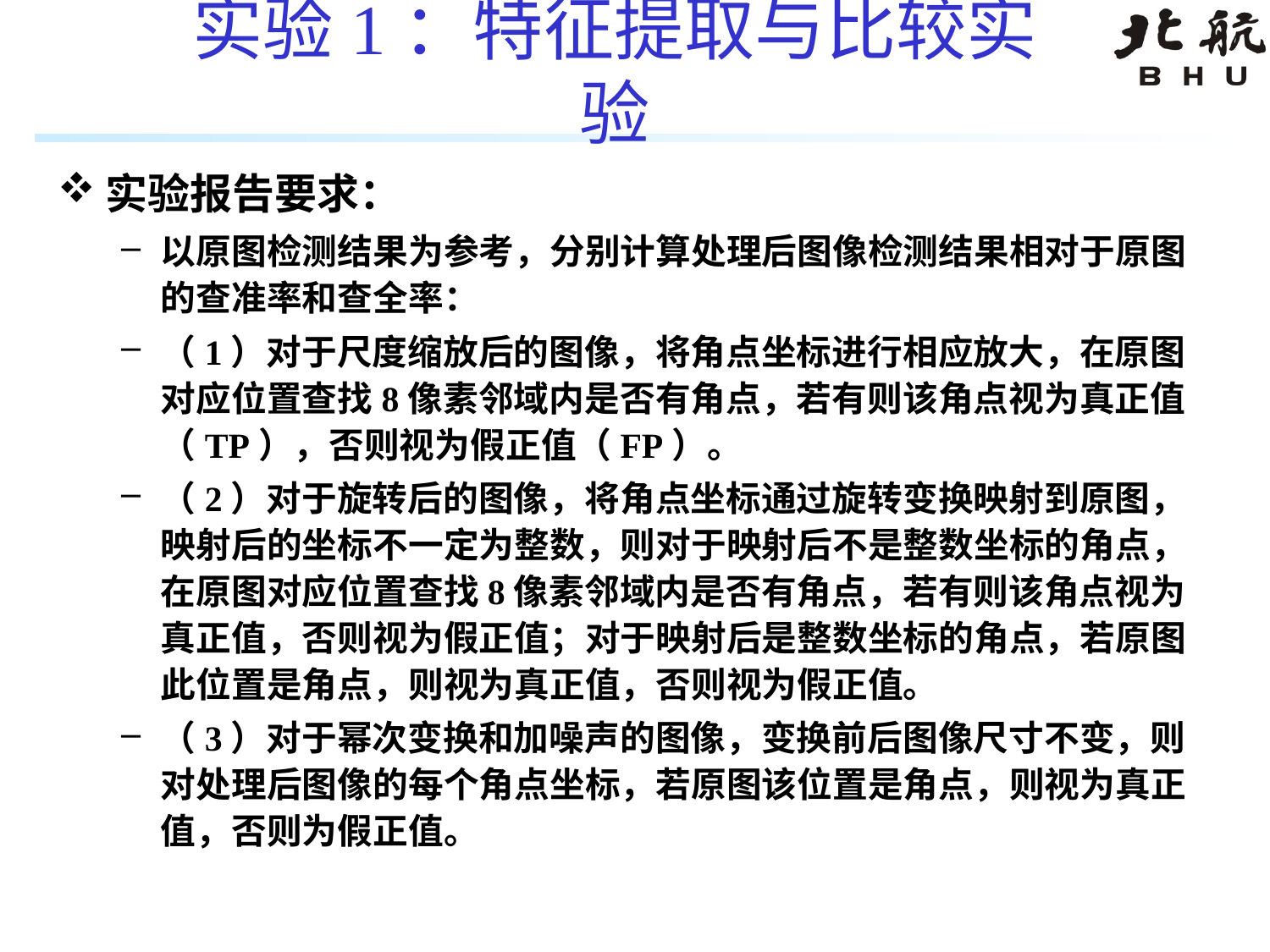

# 实验1：特征提取与比较实验
实验报告要求：
以原图检测结果为参考，分别计算处理后图像检测结果相对于原图的查准率和查全率：
（1）对于尺度缩放后的图像，将角点坐标进行相应放大，在原图对应位置查找8像素邻域内是否有角点，若有则该角点视为真正值（TP），否则视为假正值（FP）。
（2）对于旋转后的图像，将角点坐标通过旋转变换映射到原图，映射后的坐标不一定为整数，则对于映射后不是整数坐标的角点，在原图对应位置查找8像素邻域内是否有角点，若有则该角点视为真正值，否则视为假正值；对于映射后是整数坐标的角点，若原图此位置是角点，则视为真正值，否则视为假正值。
（3）对于幂次变换和加噪声的图像，变换前后图像尺寸不变，则对处理后图像的每个角点坐标，若原图该位置是角点，则视为真正值，否则为假正值。